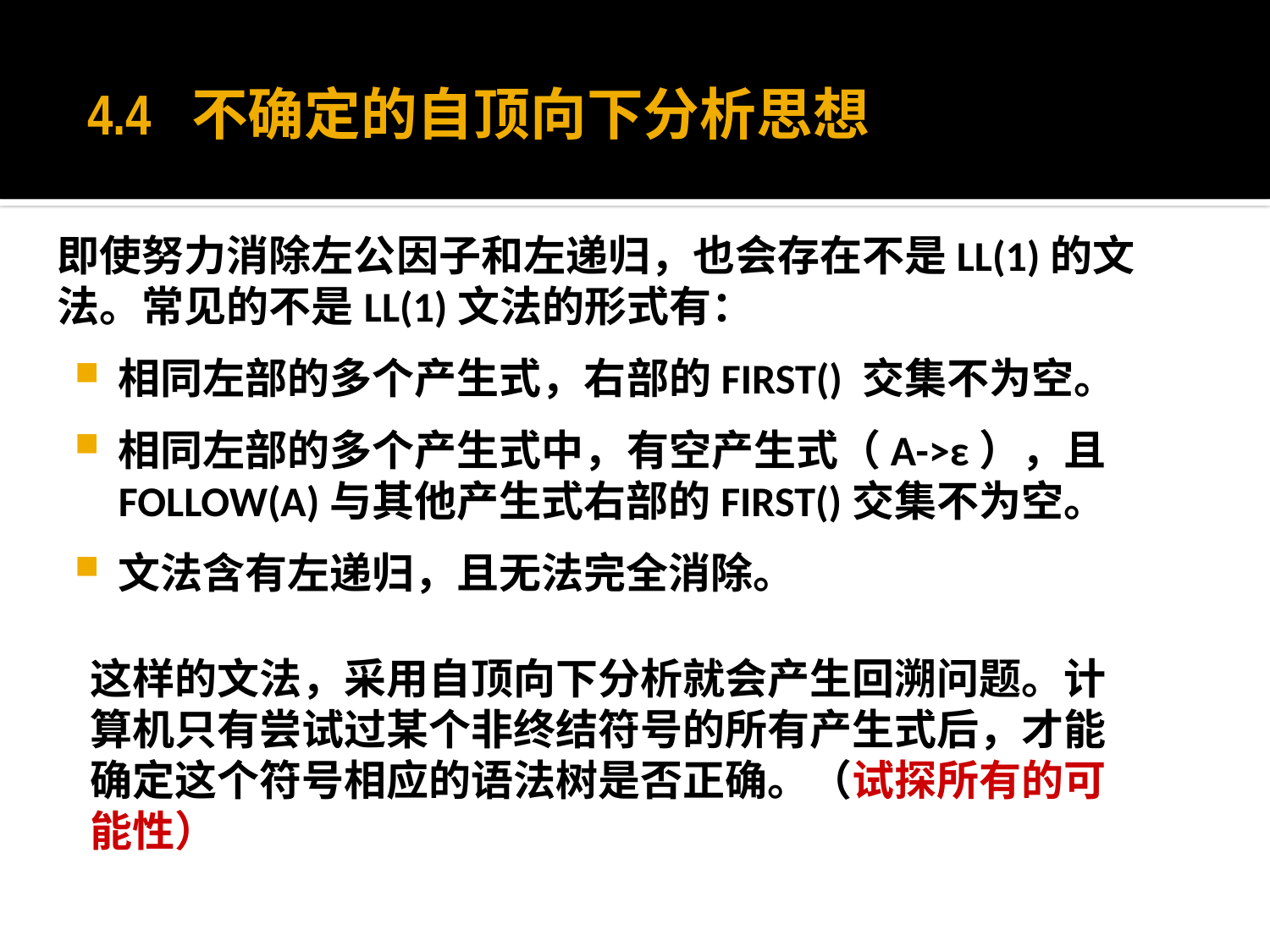

4.4  不确定的自顶向下分析思想
即使努力消除左公因子和左递归，也会存在不是LL(1)的文法。常见的不是LL(1)文法的形式有：
相同左部的多个产生式，右部的FIRST() 交集不为空。
相同左部的多个产生式中，有空产生式（A->ε），且FOLLOW(A)与其他产生式右部的FIRST()交集不为空。
文法含有左递归，且无法完全消除。
这样的文法，采用自顶向下分析就会产生回溯问题。计算机只有尝试过某个非终结符号的所有产生式后，才能确定这个符号相应的语法树是否正确。（试探所有的可能性）
无法采用最左推导方式判断输入串是否合法。
20